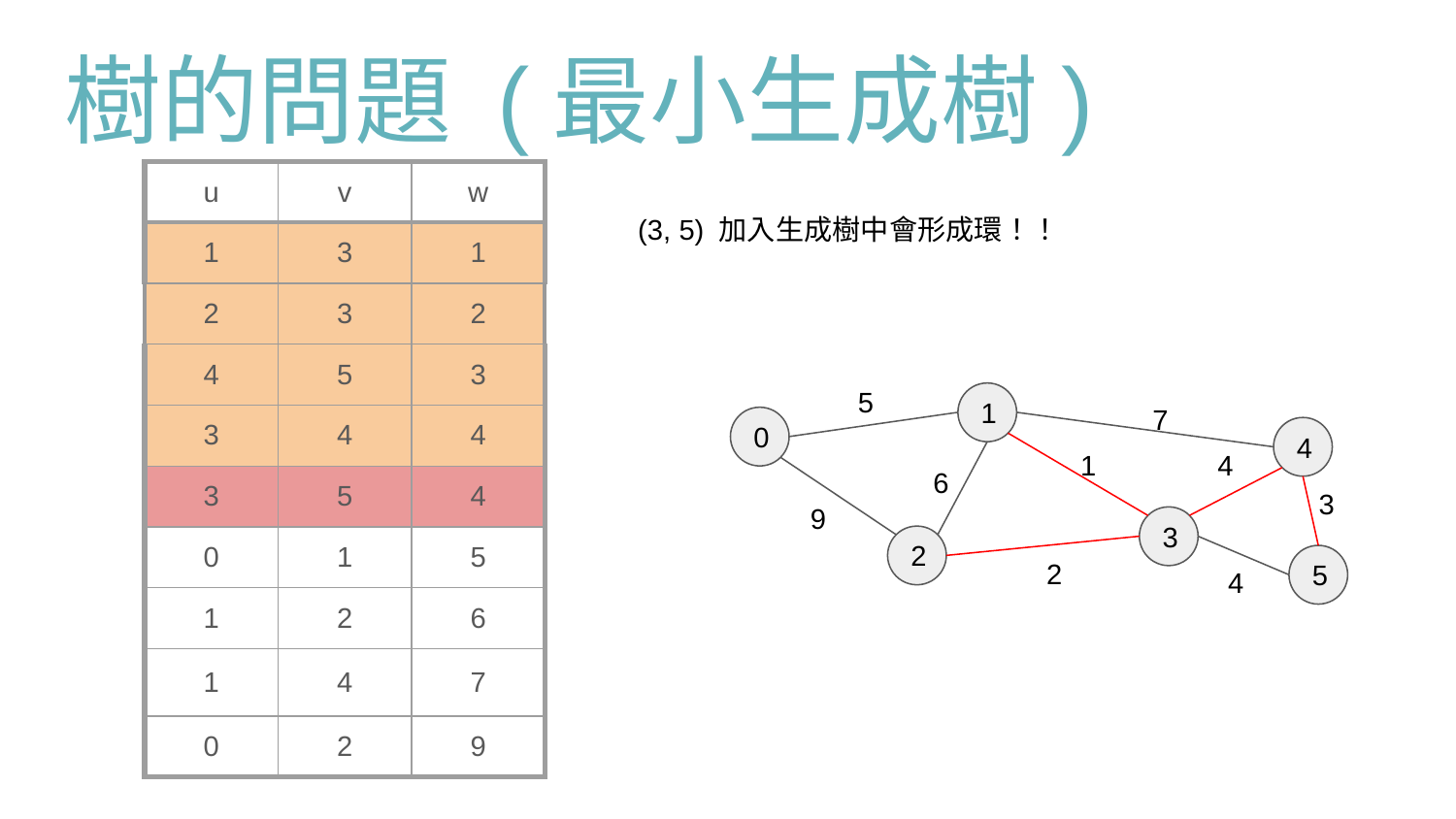

# 樹的問題 (最小生成樹)
| u | v | w |
| --- | --- | --- |
| 1 | 3 | 1 |
| 2 | 3 | 2 |
| 4 | 5 | 3 |
| 3 | 4 | 4 |
| 3 | 5 | 4 |
| 0 | 1 | 5 |
| 1 | 2 | 6 |
| 1 | 4 | 7 |
| 0 | 2 | 9 |
(3, 5) 加入生成樹中會形成環！！
5
1
7
0
4
1
4
6
3
9
3
2
2
5
4